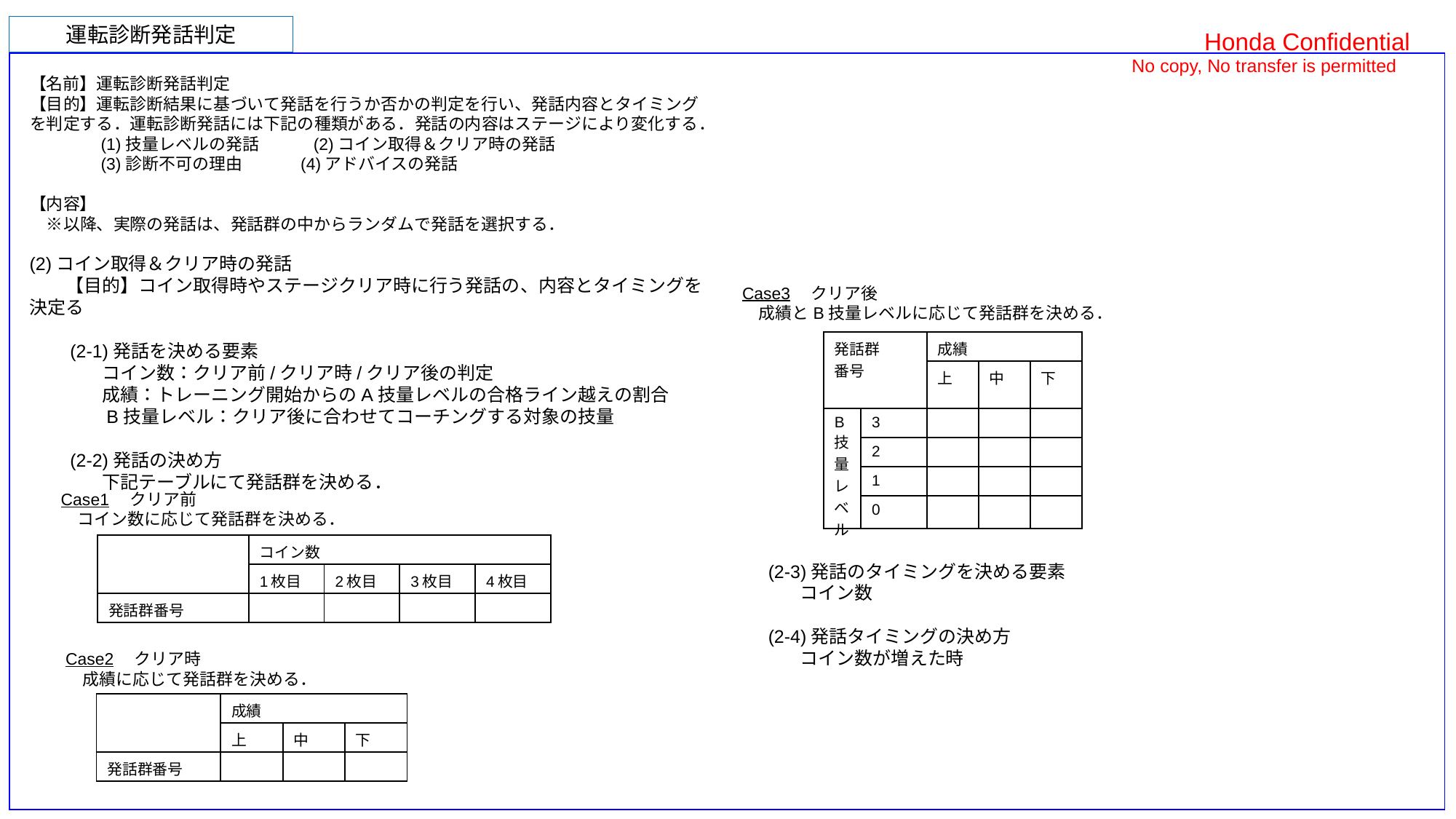

運転診断発話判定

【名前】運転診断発話判定
【目的】運転診断結果に基づいて発話を行うか否かの判定を行い、発話内容とタイミングを判定する．運転診断発話には下記の種類がある．発話の内容はステージにより変化する．
　　　　(1)技量レベルの発話　　　(2)コイン取得＆クリア時の発話
　　　　(3)診断不可の理由　　　 (4)アドバイスの発話

【内容】
　※以降、実際の発話は、発話群の中からランダムで発話を選択する．
(2)コイン取得＆クリア時の発話
　　【目的】コイン取得時やステージクリア時に行う発話の、内容とタイミングを決定る

　　(2-1)発話を決める要素
　　　　コイン数：クリア前/クリア時/クリア後の判定
　　　　成績：トレーニング開始からのA技量レベルの合格ライン越えの割合
　　　　B技量レベル：クリア後に合わせてコーチングする対象の技量

　　(2-2)発話の決め方
　　　　下記テーブルにて発話群を決める．
Case3　クリア後
　成績とB技量レベルに応じて発話群を決める．
| 発話群 番号 |  | 成績 |  |  |
| --- | --- | --- | --- | --- |
|  |  | 上 | 中 | 下 |
| B技量レベル | 3 |  |  |  |
|  | 2 |  |  |  |
|  | 1 |  |  |  |
|  | 0 |  |  |  |
Case1　クリア前
　コイン数に応じて発話群を決める．
|  | コイン数 |  |  |  |
| --- | --- | --- | --- | --- |
|  | 1枚目 | 2枚目 | 3枚目 | 4枚目 |
| 発話群番号 |  |  |  |  |
　　(2-3)発話のタイミングを決める要素
　　　　コイン数

　　(2-4)発話タイミングの決め方
　　　　コイン数が増えた時
Case2　クリア時
　成績に応じて発話群を決める．
|  | 成績 |  |  |
| --- | --- | --- | --- |
|  | 上 | 中 | 下 |
| 発話群番号 |  |  |  |